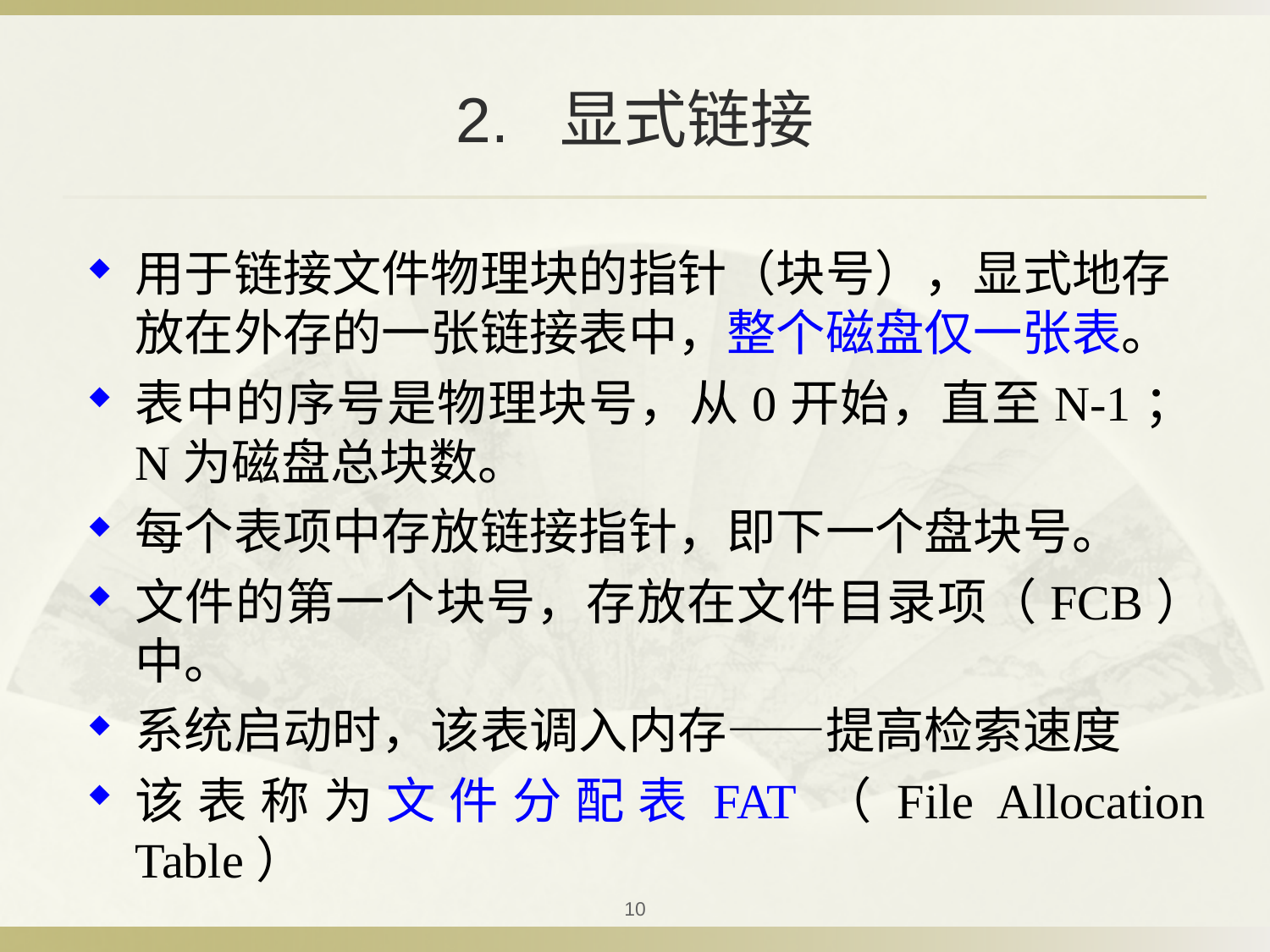

# 2.  显式链接
用于链接文件物理块的指针（块号），显式地存放在外存的一张链接表中，整个磁盘仅一张表。
表中的序号是物理块号，从0开始，直至N-1；N为磁盘总块数。
每个表项中存放链接指针，即下一个盘块号。
文件的第一个块号，存放在文件目录项（FCB）中。
系统启动时，该表调入内存——提高检索速度
该表称为文件分配表FAT（File Allocation Table）
10